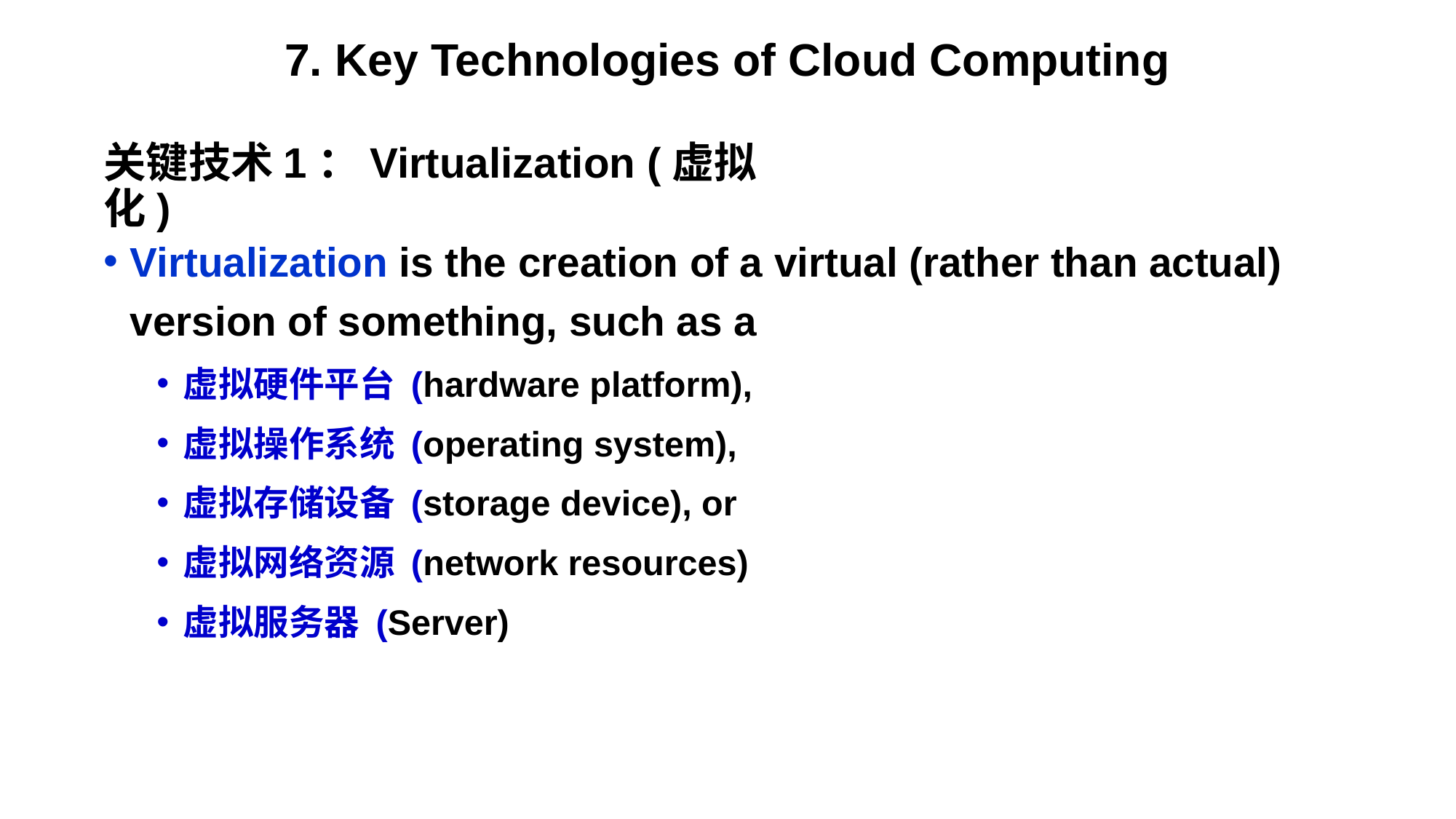

7. Key Technologies of Cloud Computing
# 关键技术1：Virtualization (虚拟化)
Virtualization is the creation of a virtual (rather than actual) version of something, such as a
虚拟硬件平台 (hardware platform),
虚拟操作系统 (operating system),
虚拟存储设备 (storage device), or
虚拟网络资源 (network resources)
虚拟服务器 (Server)